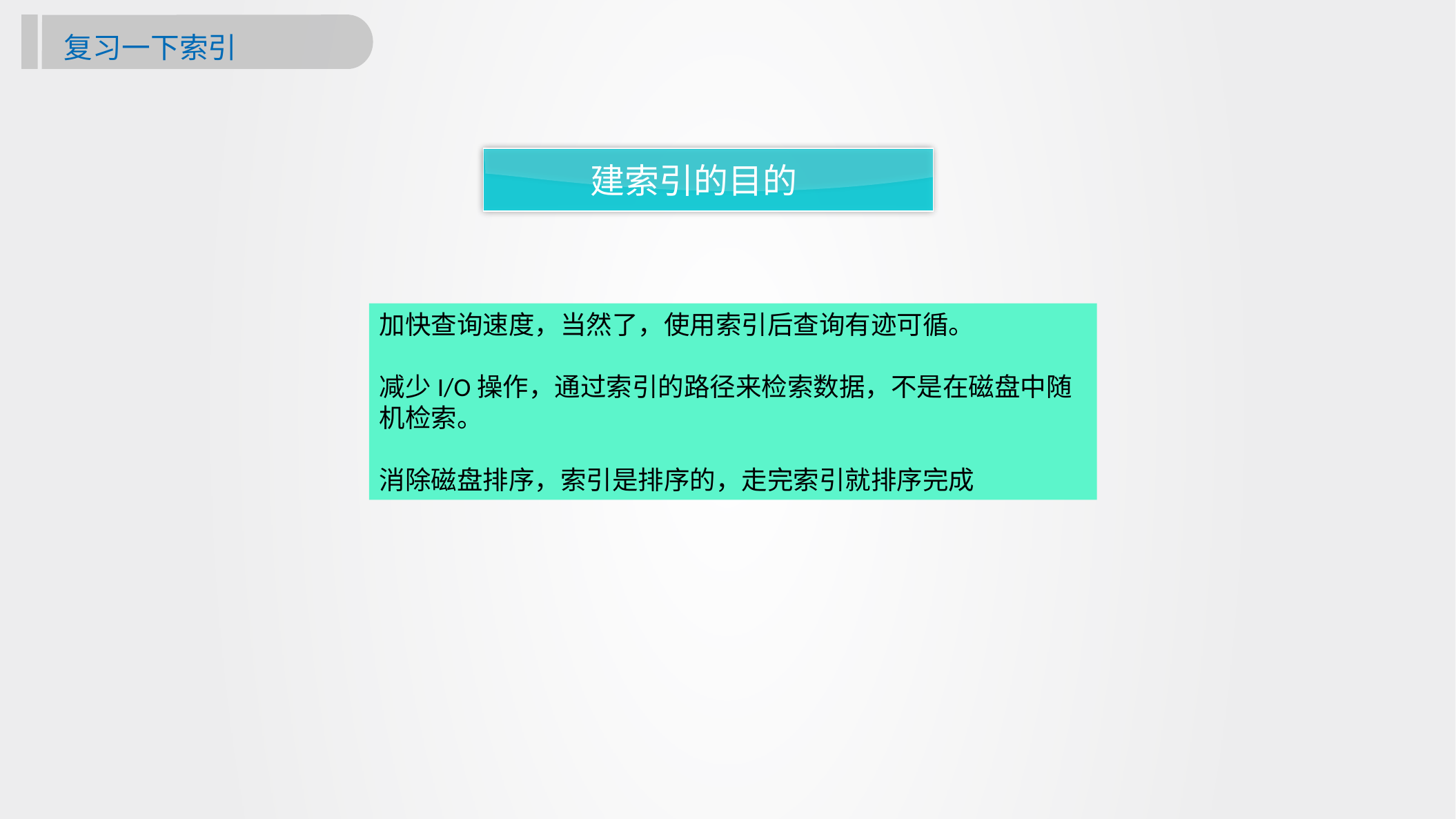

复习一下索引

建索引的目的
加快查询速度，当然了，使用索引后查询有迹可循。
减少I/O操作，通过索引的路径来检索数据，不是在磁盘中随机检索。
消除磁盘排序，索引是排序的，走完索引就排序完成